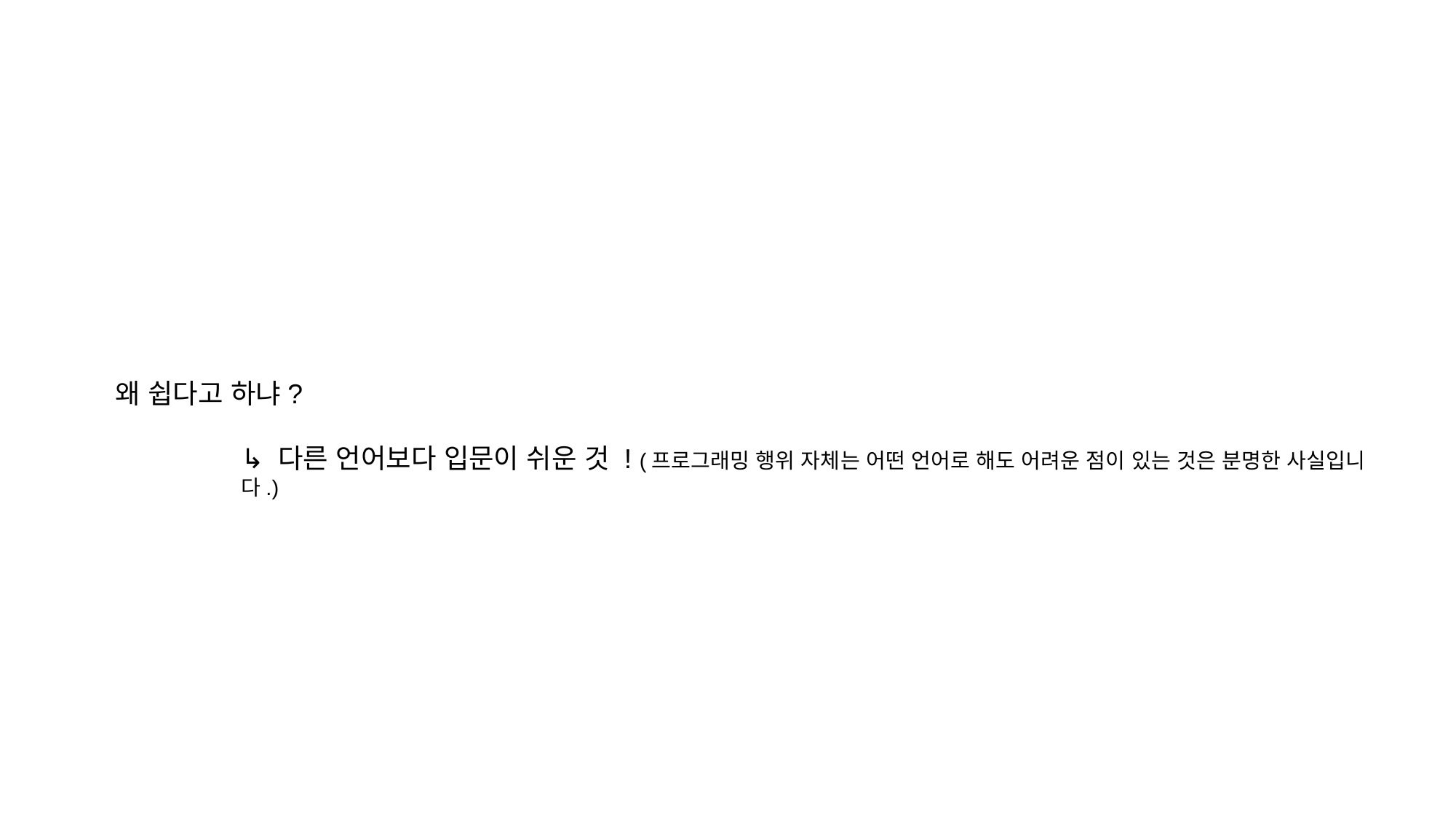

왜 쉽다고 하냐?
↳ 다른 언어보다 입문이 쉬운 것 ! (프로그래밍 행위 자체는 어떤 언어로 해도 어려운 점이 있는 것은 분명한 사실입니다.)